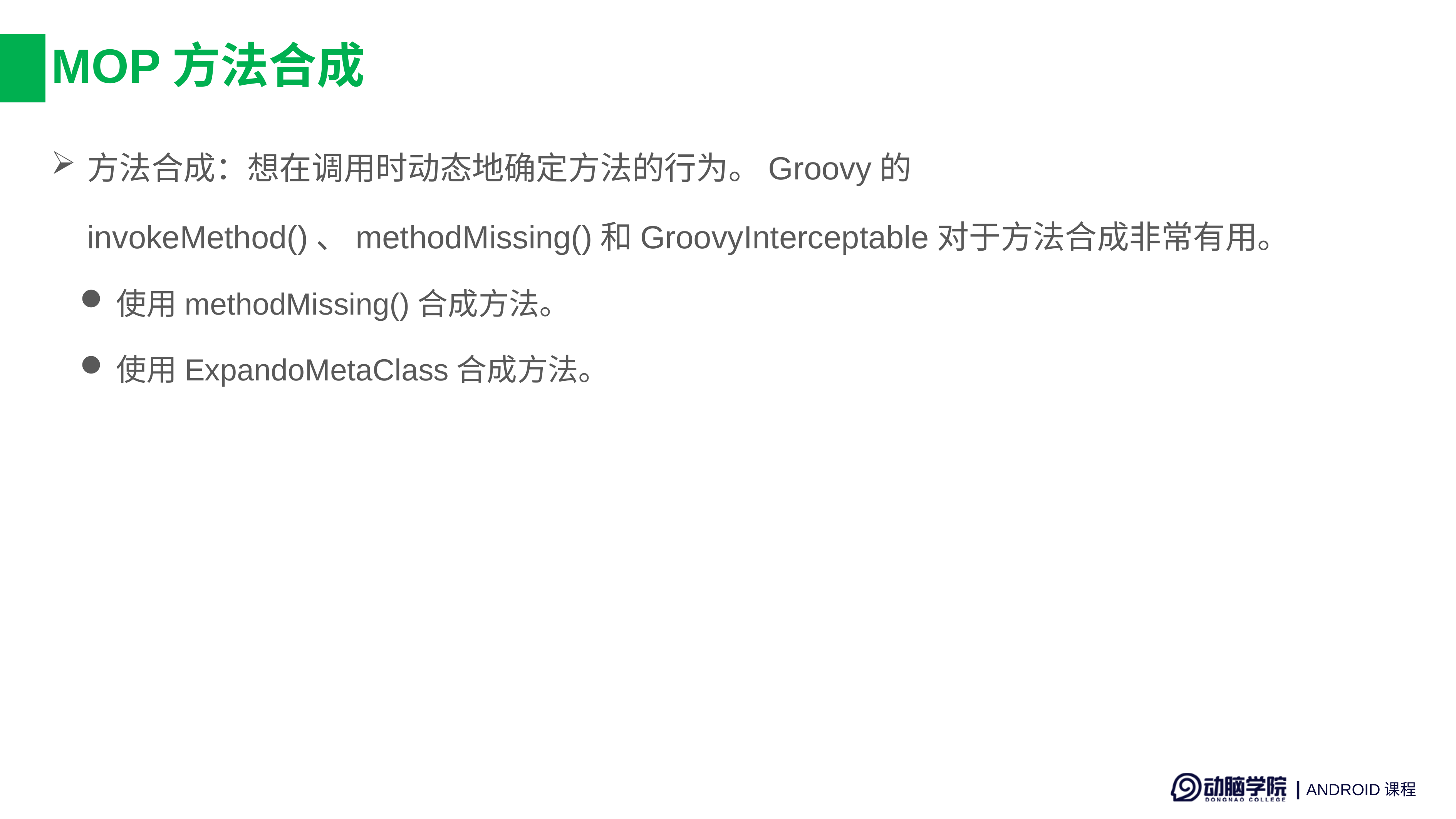

# MOP方法合成
方法合成：想在调用时动态地确定方法的行为。Groovy的invokeMethod()、methodMissing()和GroovyInterceptable对于方法合成非常有用。
使用methodMissing()合成方法。
使用ExpandoMetaClass合成方法。